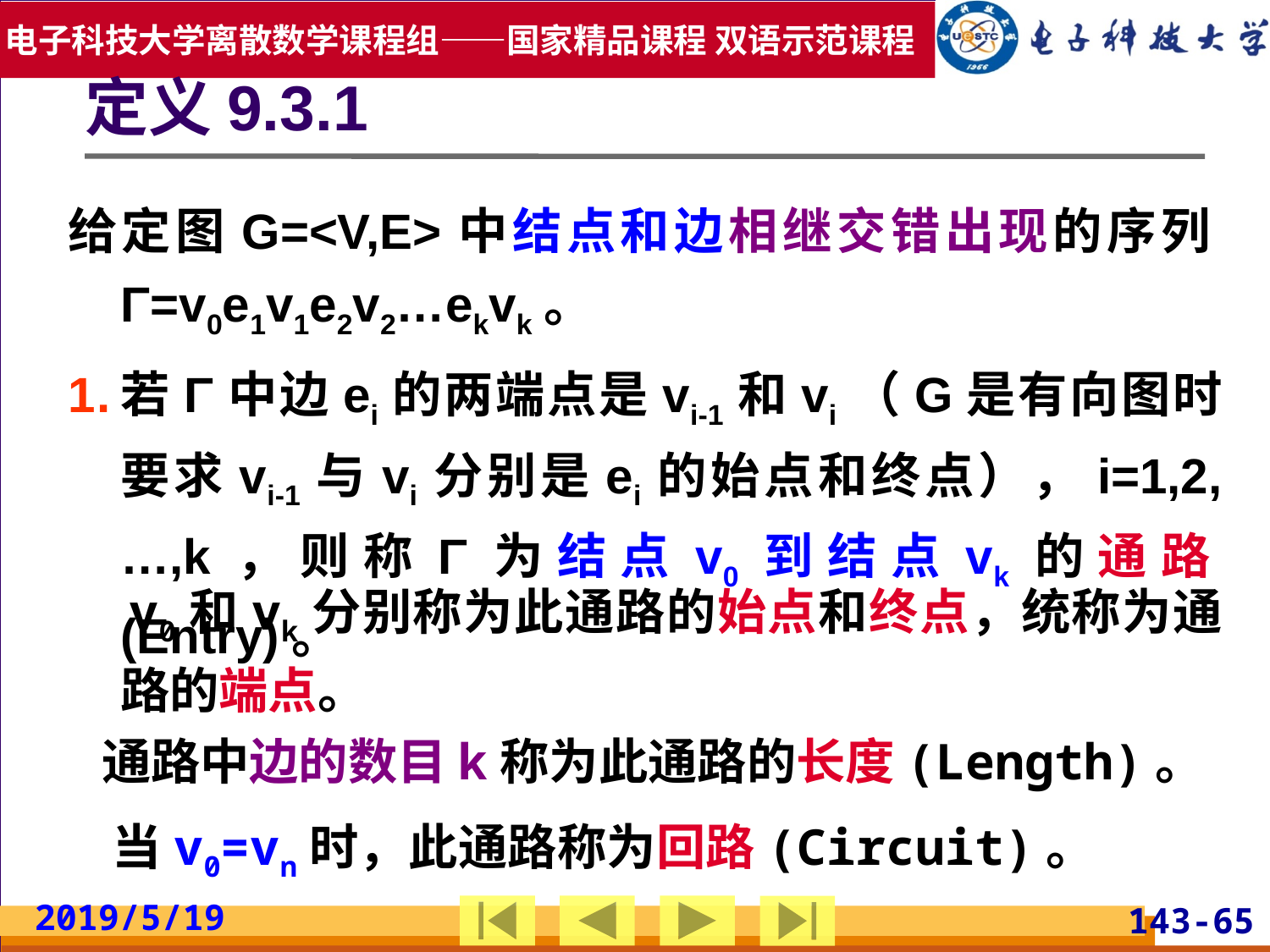

定义9.3.1
给定图G=<V,E>中结点和边相继交错出现的序列Γ=v0e1v1e2v2…ekvk。
若Γ中边ei的两端点是vi-1和vi（G是有向图时要求vi-1与vi分别是ei的始点和终点），i=1,2,…,k，则称Γ为结点v0到结点vk的通路(Entry)。
  v0和vk分别称为此通路的始点和终点，统称为通路的端点。
  通路中边的数目k称为此通路的长度(Length)。
  当v0=vn时，此通路称为回路(Circuit)。
2019/5/19